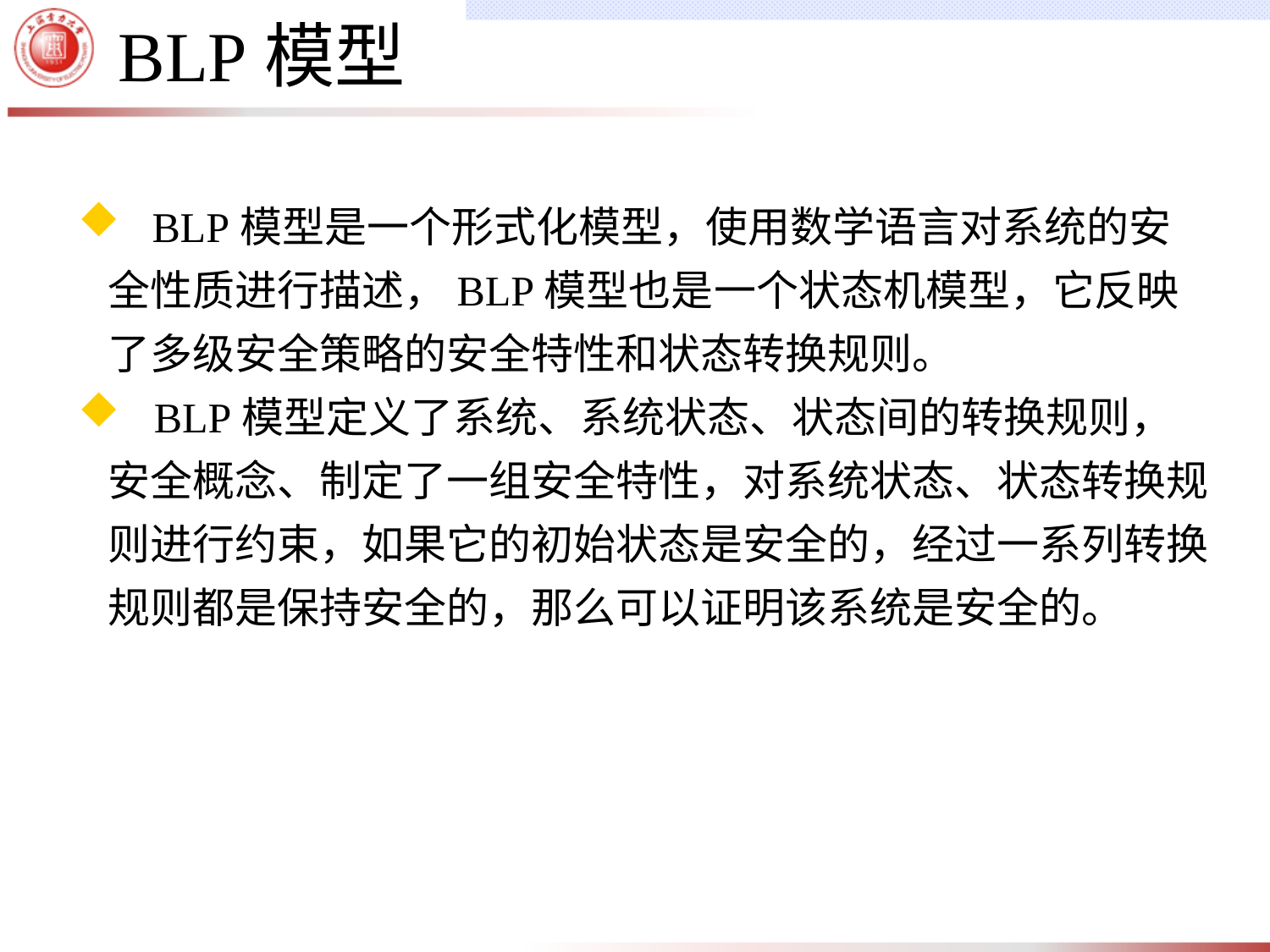

BLP模型
   BLP模型是一个形式化模型，使用数学语言对系统的安全性质进行描述，BLP模型也是一个状态机模型，它反映了多级安全策略的安全特性和状态转换规则。
   BLP模型定义了系统、系统状态、状态间的转换规则，安全概念、制定了一组安全特性，对系统状态、状态转换规则进行约束，如果它的初始状态是安全的，经过一系列转换规则都是保持安全的，那么可以证明该系统是安全的。